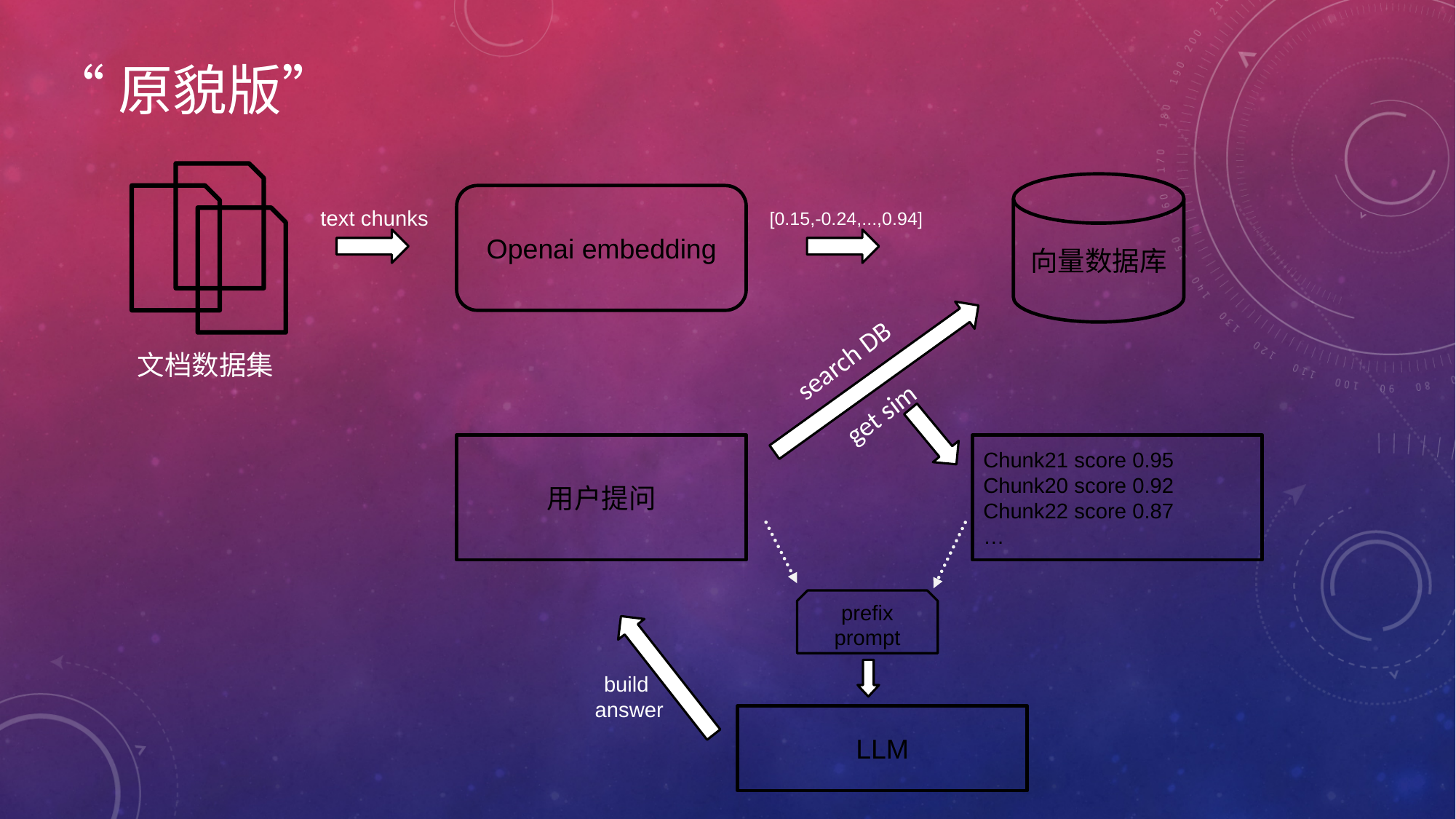

# “原貌版”

向量数据库
Openai embedding

text chunks
[0.15,-0.24,...,0.94]

search DB

  get sim
文档数据集

用户提问
Chunk21 score 0.95
Chunk20 score 0.92
Chunk22 score 0.87
…
prefix prompt

build
answer

LLM